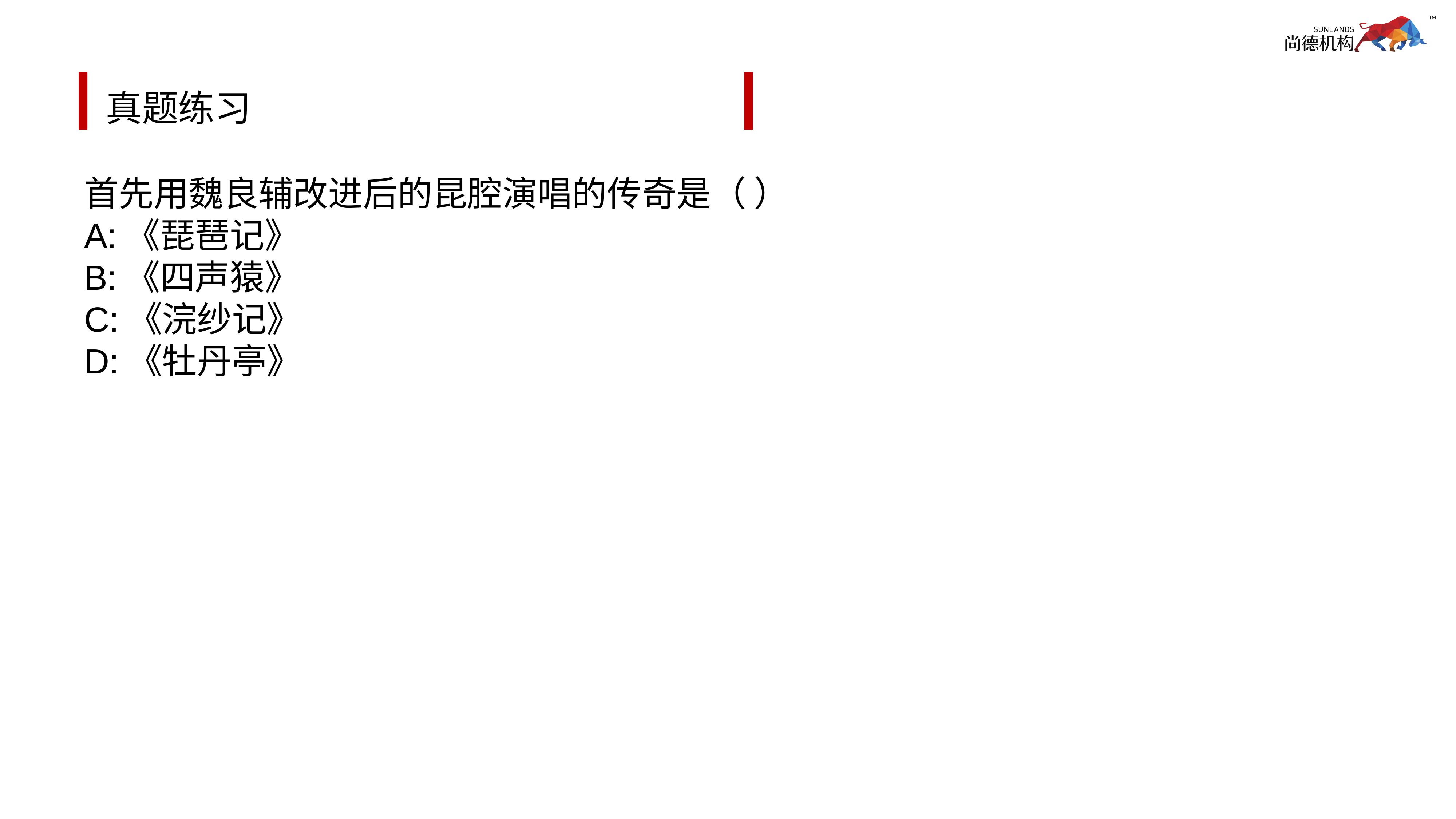

# 真题练习
首先用魏良辅改进后的昆腔演唱的传奇是（ ）
A:《琵琶记》
B:《四声猿》
C:《浣纱记》
D:《牡丹亭》